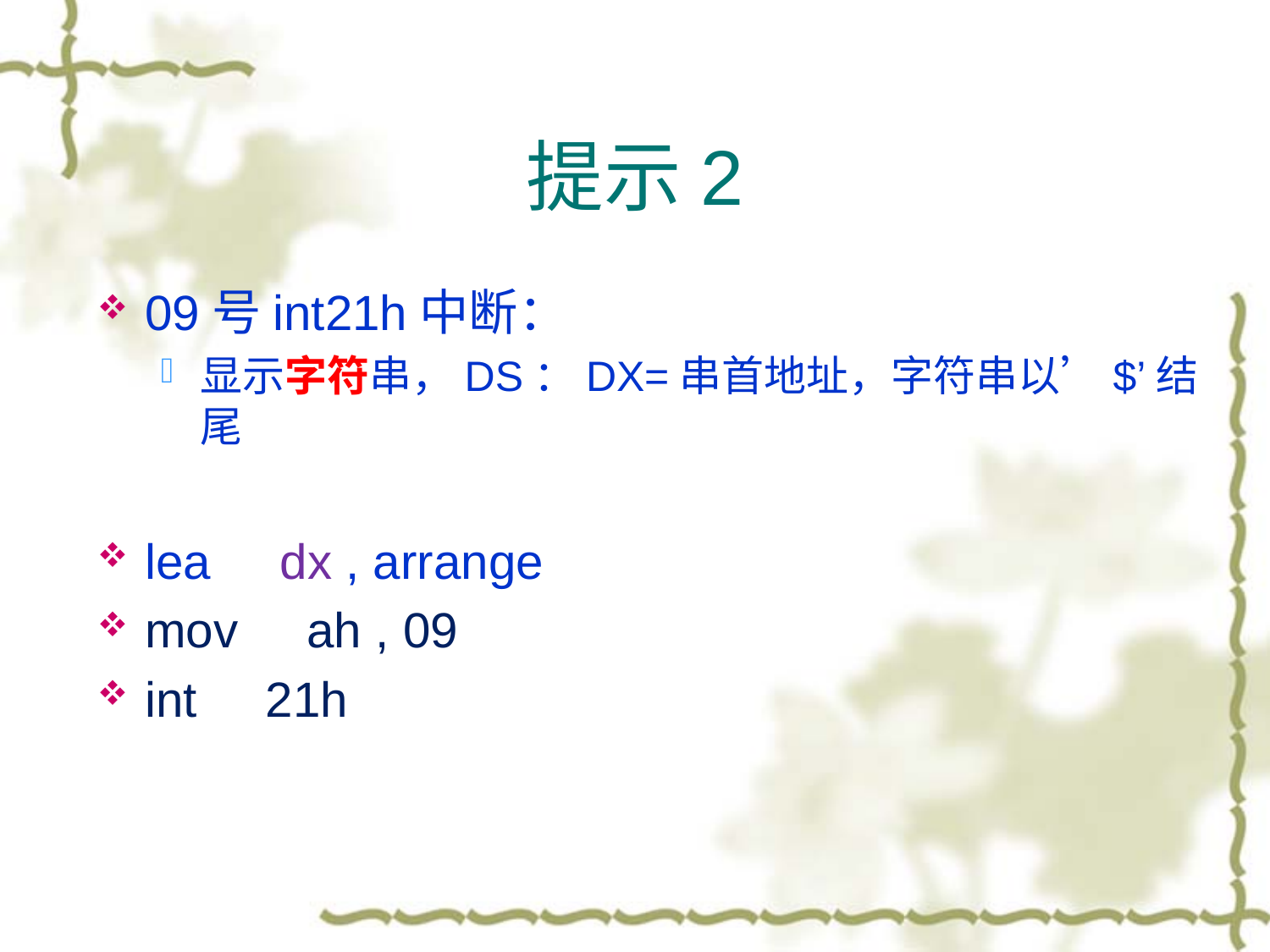

# 提示2
09号int21h中断：
显示字符串，DS：DX=串首地址，字符串以’$’结尾

lea     dx , arrange
mov     ah , 09
int     21h